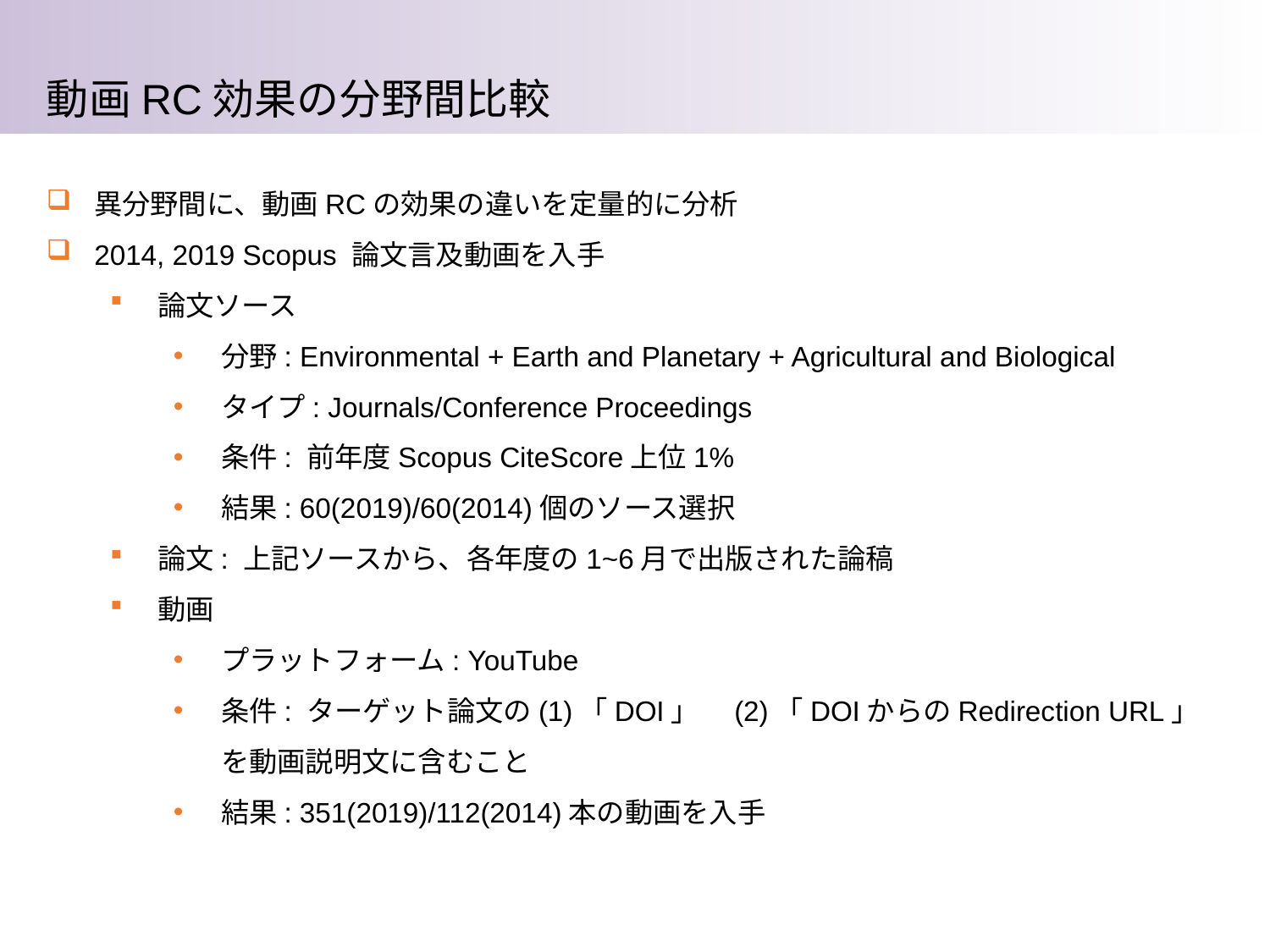

動画RC効果の分野間比較
異分野間に、動画RCの効果の違いを定量的に分析
2014, 2019 Scopus 論文言及動画を入手
論文ソース
分野: Environmental + Earth and Planetary + Agricultural and Biological
タイプ: Journals/Conference Proceedings
条件: 前年度Scopus CiteScore上位1%
結果: 60(2019)/60(2014)個のソース選択
論文: 上記ソースから、各年度の1~6月で出版された論稿
動画
プラットフォーム: YouTube
条件: ターゲット論文の(1)「DOI」　(2)「DOIからのRedirection URL」を動画説明文に含むこと
結果: 351(2019)/112(2014)本の動画を入手